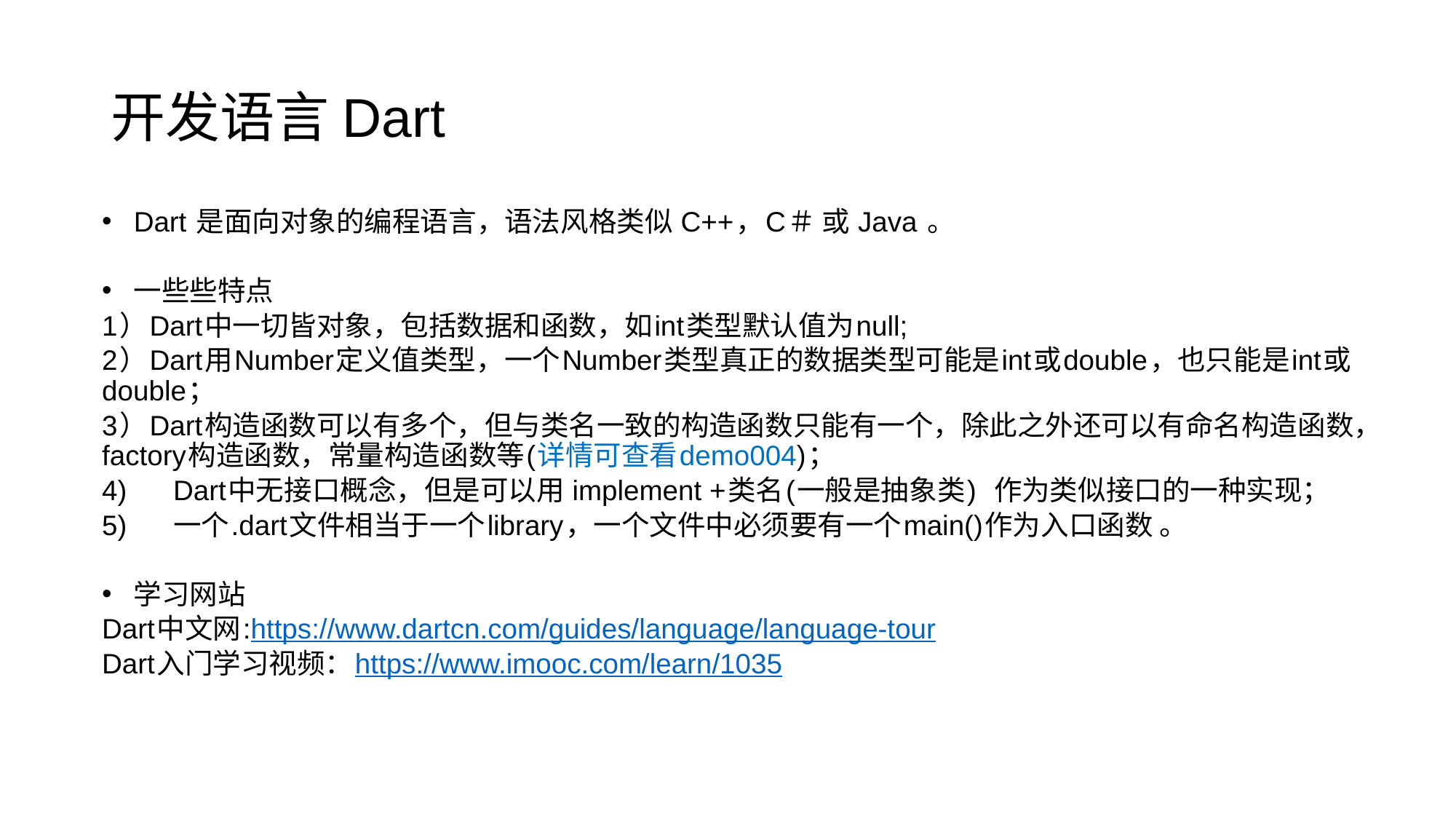

# 开发语言Dart
Dart 是面向对象的编程语言，语法风格类似 C++，C＃ 或 Java 。

一些些特点
1）Dart中一切皆对象，包括数据和函数，如int类型默认值为null;
2）Dart用Number定义值类型，一个Number类型真正的数据类型可能是int或double，也只能是int或double；
3）Dart构造函数可以有多个，但与类名一致的构造函数只能有一个，除此之外还可以有命名构造函数，factory构造函数，常量构造函数等(详情可查看demo004)；
Dart中无接口概念，但是可以用 implement +类名(一般是抽象类)  作为类似接口的一种实现；
一个.dart文件相当于一个library，一个文件中必须要有一个main()作为入口函数 。

学习网站
Dart中文网:https://www.dartcn.com/guides/language/language-tour
Dart入门学习视频：https://www.imooc.com/learn/1035